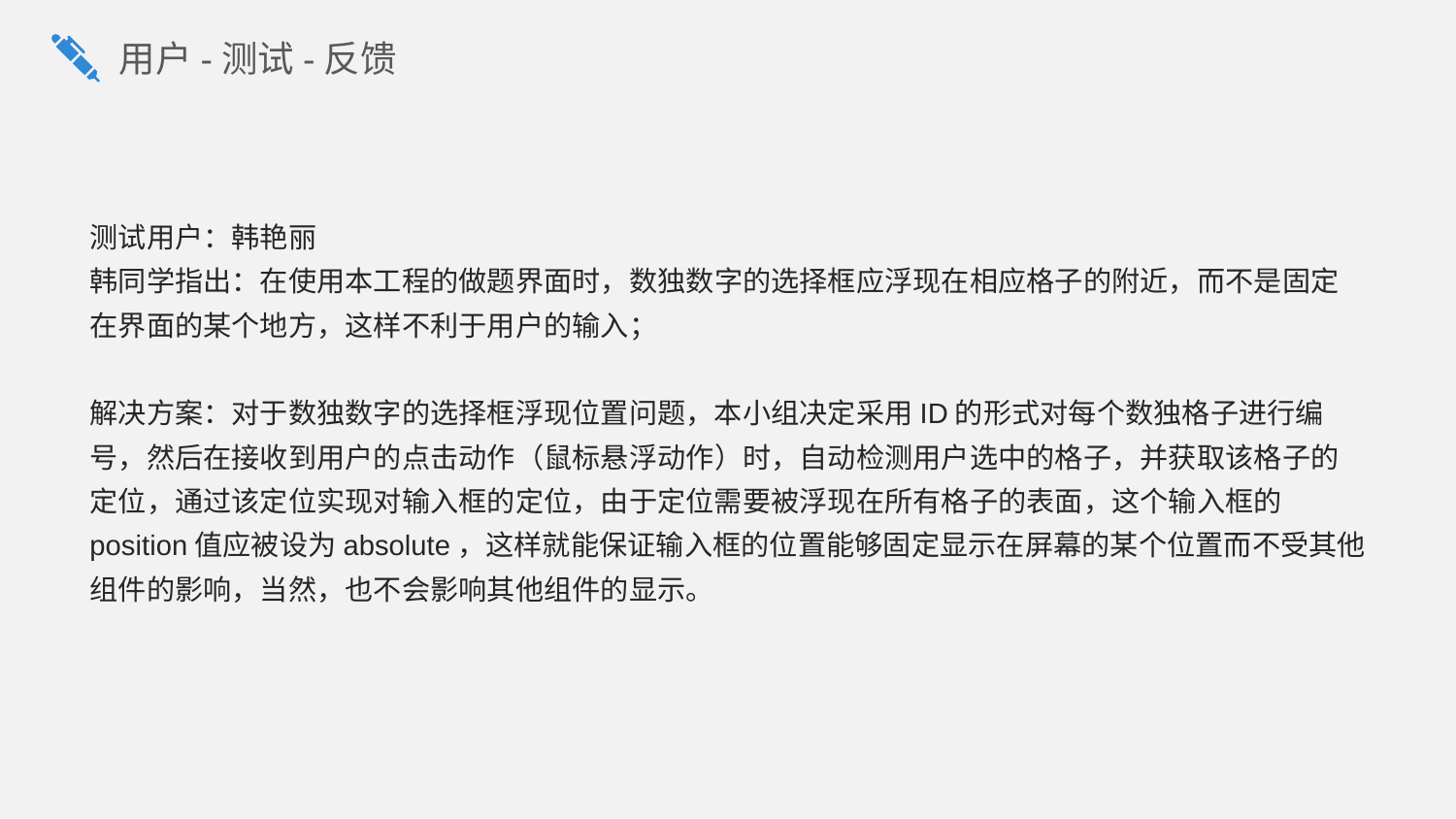

用户-测试-反馈
测试用户：韩艳丽
韩同学指出：在使用本工程的做题界面时，数独数字的选择框应浮现在相应格子的附近，而不是固定在界面的某个地方，这样不利于用户的输入；

解决方案：对于数独数字的选择框浮现位置问题，本小组决定采用ID的形式对每个数独格子进行编号，然后在接收到用户的点击动作（鼠标悬浮动作）时，自动检测用户选中的格子，并获取该格子的定位，通过该定位实现对输入框的定位，由于定位需要被浮现在所有格子的表面，这个输入框的position值应被设为absolute，这样就能保证输入框的位置能够固定显示在屏幕的某个位置而不受其他组件的影响，当然，也不会影响其他组件的显示。